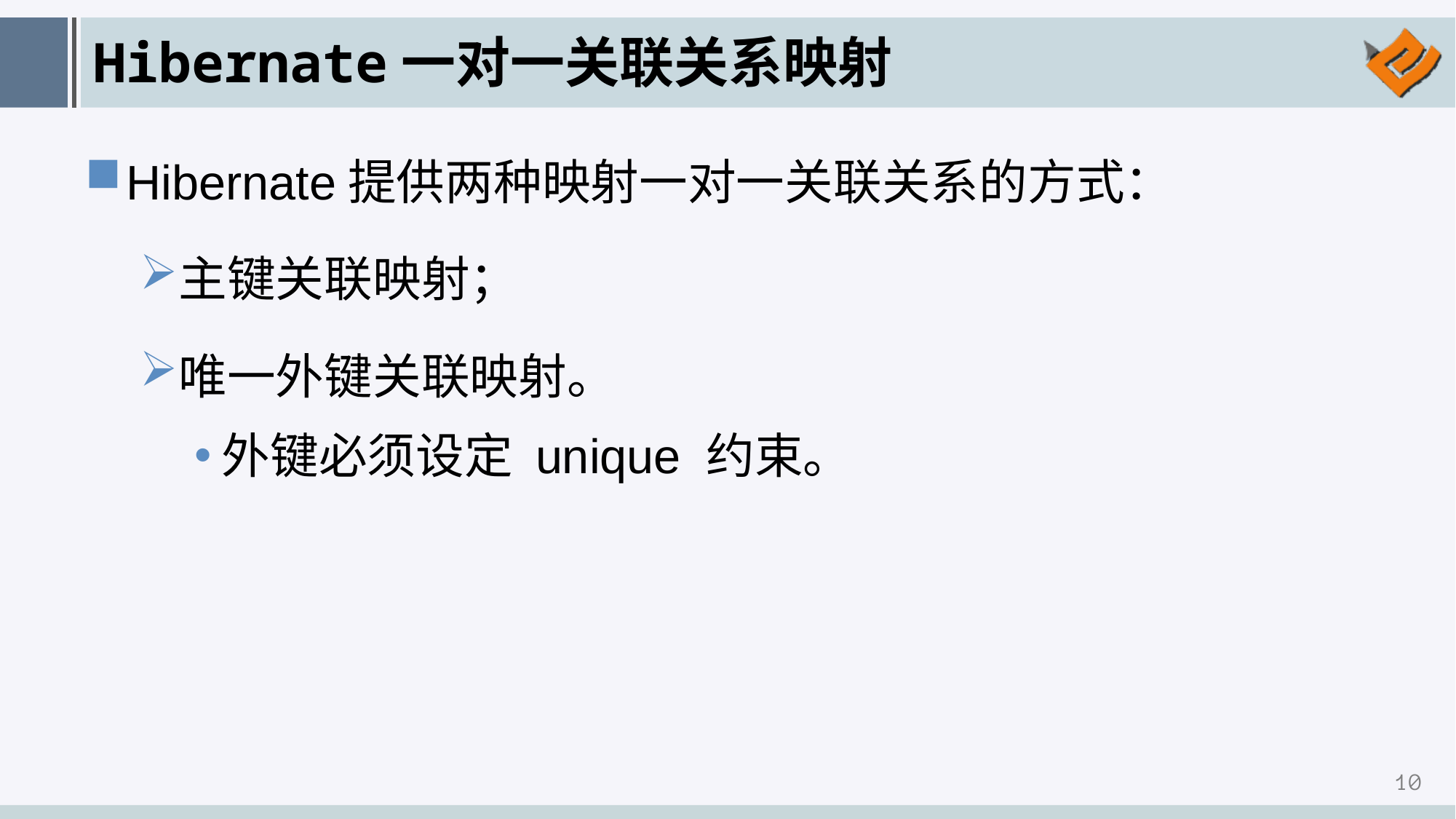

# Hibernate一对一关联关系映射
Hibernate提供两种映射一对一关联关系的方式：
主键关联映射；
唯一外键关联映射。
外键必须设定 unique 约束。